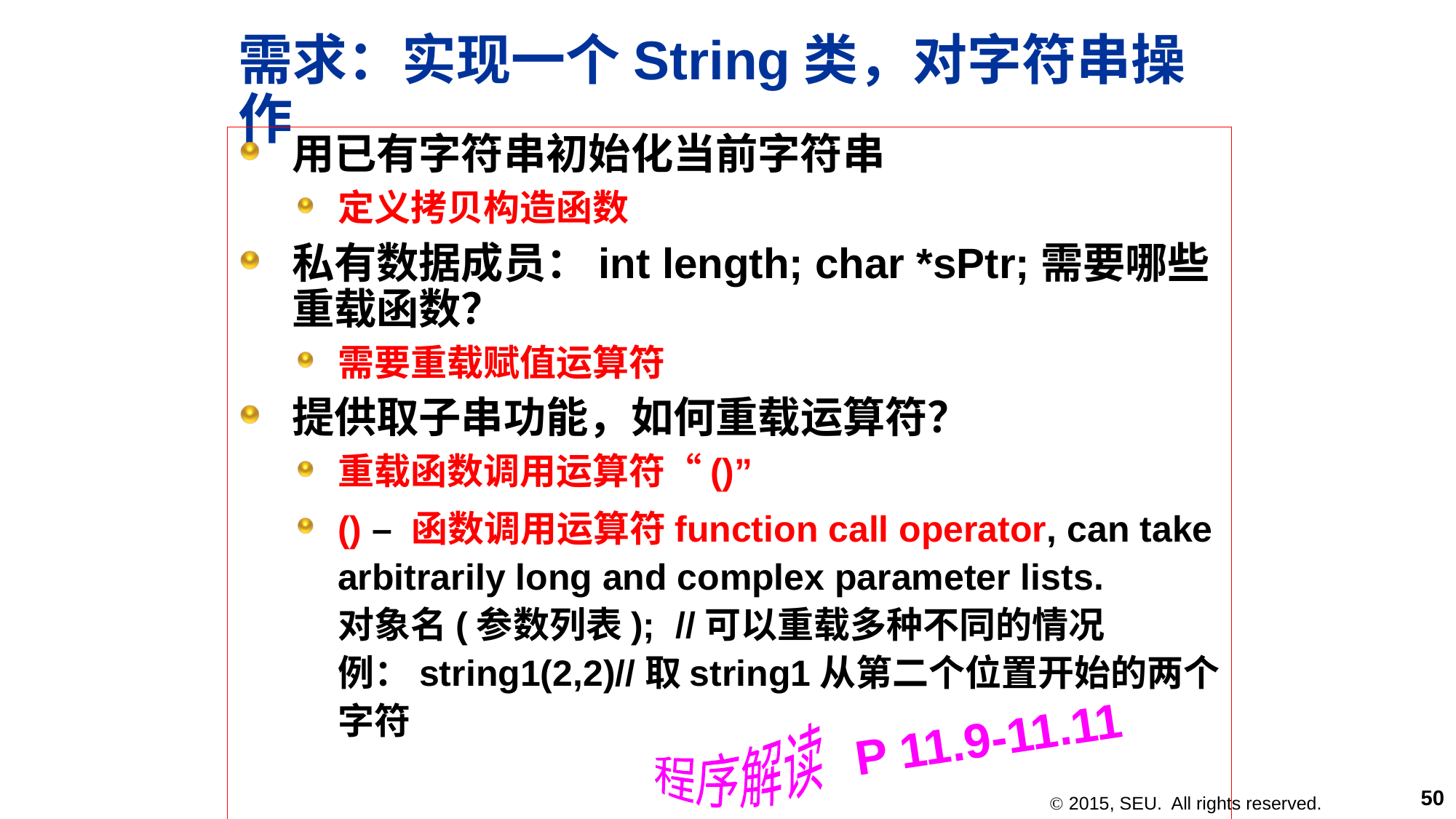

# 需求：实现一个String类，对字符串操作
用已有字符串初始化当前字符串
定义拷贝构造函数
私有数据成员：int length; char *sPtr;需要哪些重载函数？
需要重载赋值运算符
提供取子串功能，如何重载运算符？
重载函数调用运算符“()”
() – 函数调用运算符function call operator, can take arbitrarily long and complex parameter lists.
	对象名(参数列表);  //可以重载多种不同的情况
	例：string1(2,2)//取string1从第二个位置开始的两个字符

P 11.9-11.11
程序解读